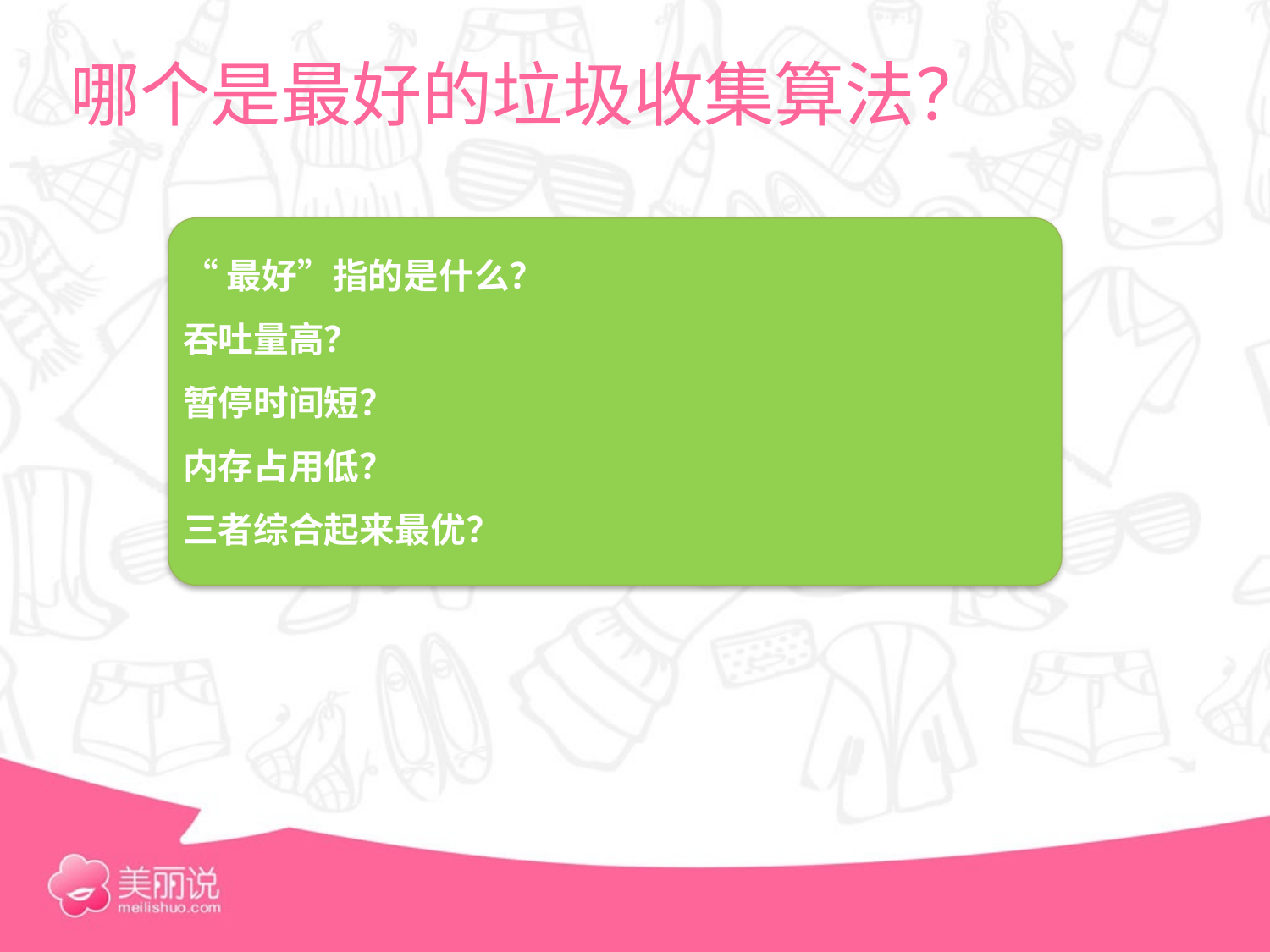

# 哪个是最好的垃圾收集算法？
“最好”指的是什么？
吞吐量高？
暂停时间短？
内存占用低？
三者综合起来最优？